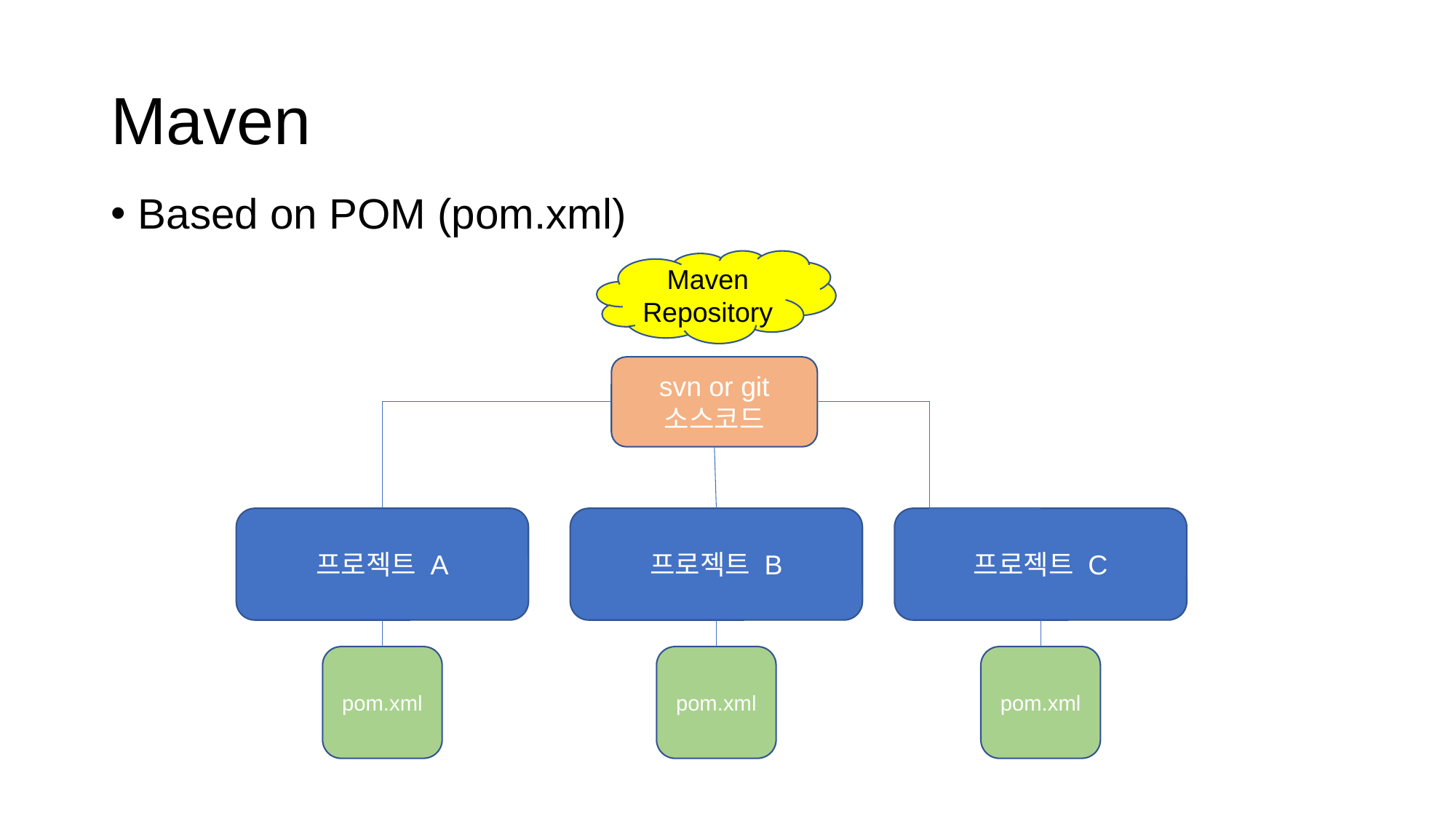

# Maven
Based on POM (pom.xml)
Maven Repository
svn or git
소스코드
프로젝트 A
프로젝트 B
프로젝트 C
pom.xml
pom.xml
pom.xml